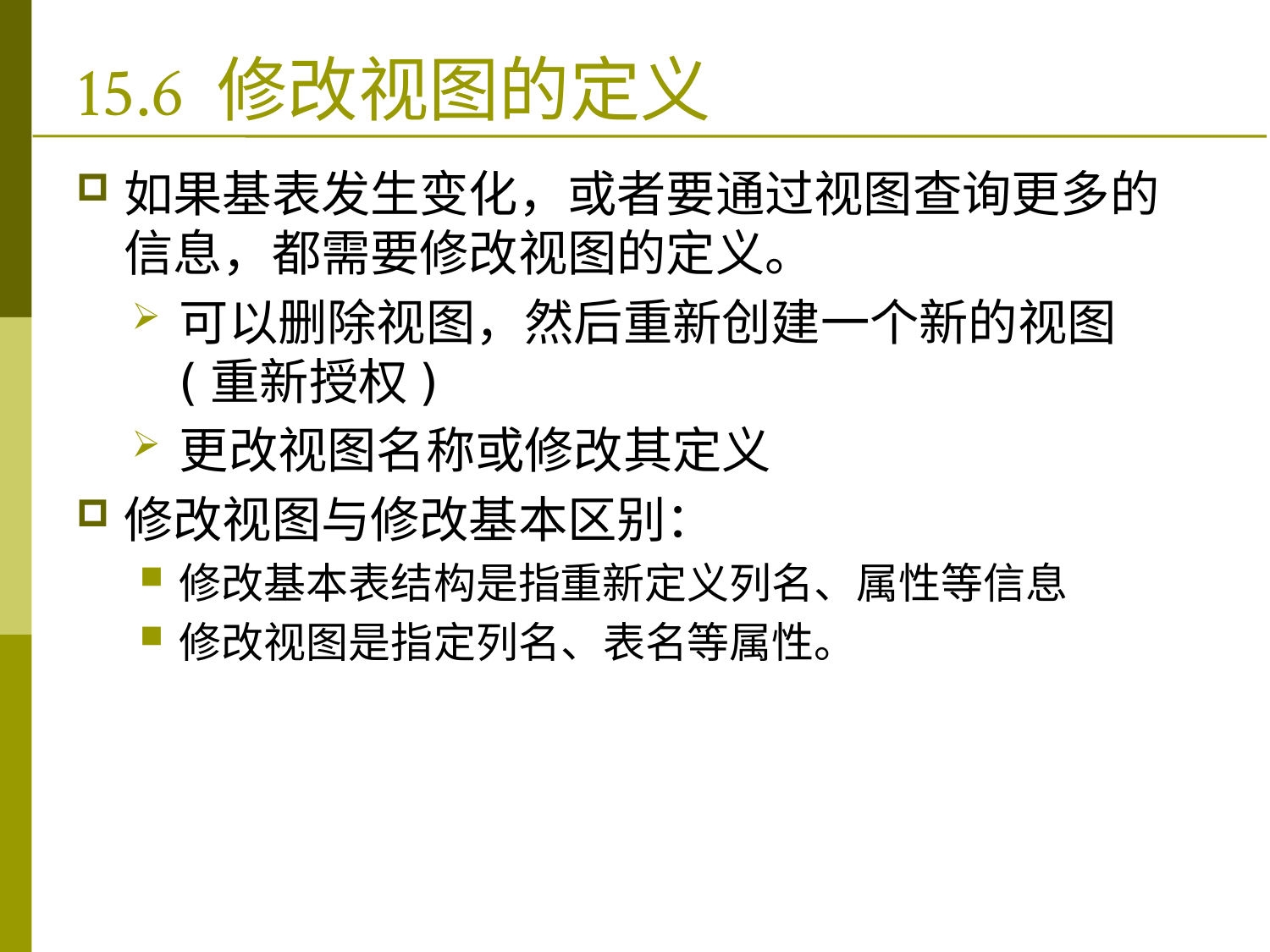

# 15.6 修改视图的定义
如果基表发生变化，或者要通过视图查询更多的信息，都需要修改视图的定义。
可以删除视图，然后重新创建一个新的视图(重新授权)
更改视图名称或修改其定义
修改视图与修改基本区别：
修改基本表结构是指重新定义列名、属性等信息
修改视图是指定列名、表名等属性。